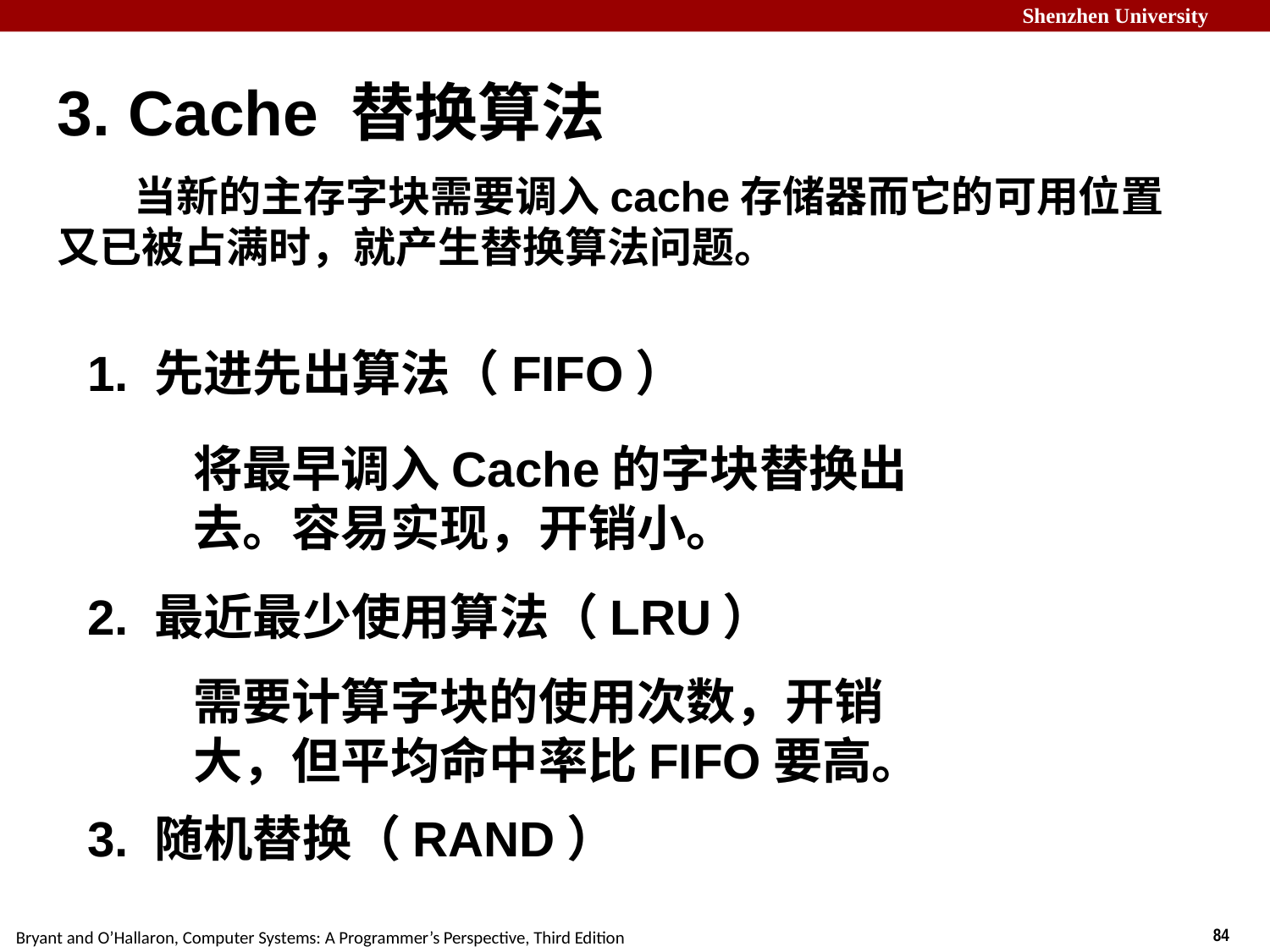

3. Cache 替换算法
       当新的主存字块需要调入cache存储器而它的可用位置又已被占满时，就产生替换算法问题。
1. 先进先出算法（FIFO）
将最早调入Cache的字块替换出去。容易实现，开销小。
2. 最近最少使用算法（LRU）
需要计算字块的使用次数，开销大，但平均命中率比FIFO要高。
3. 随机替换（RAND）